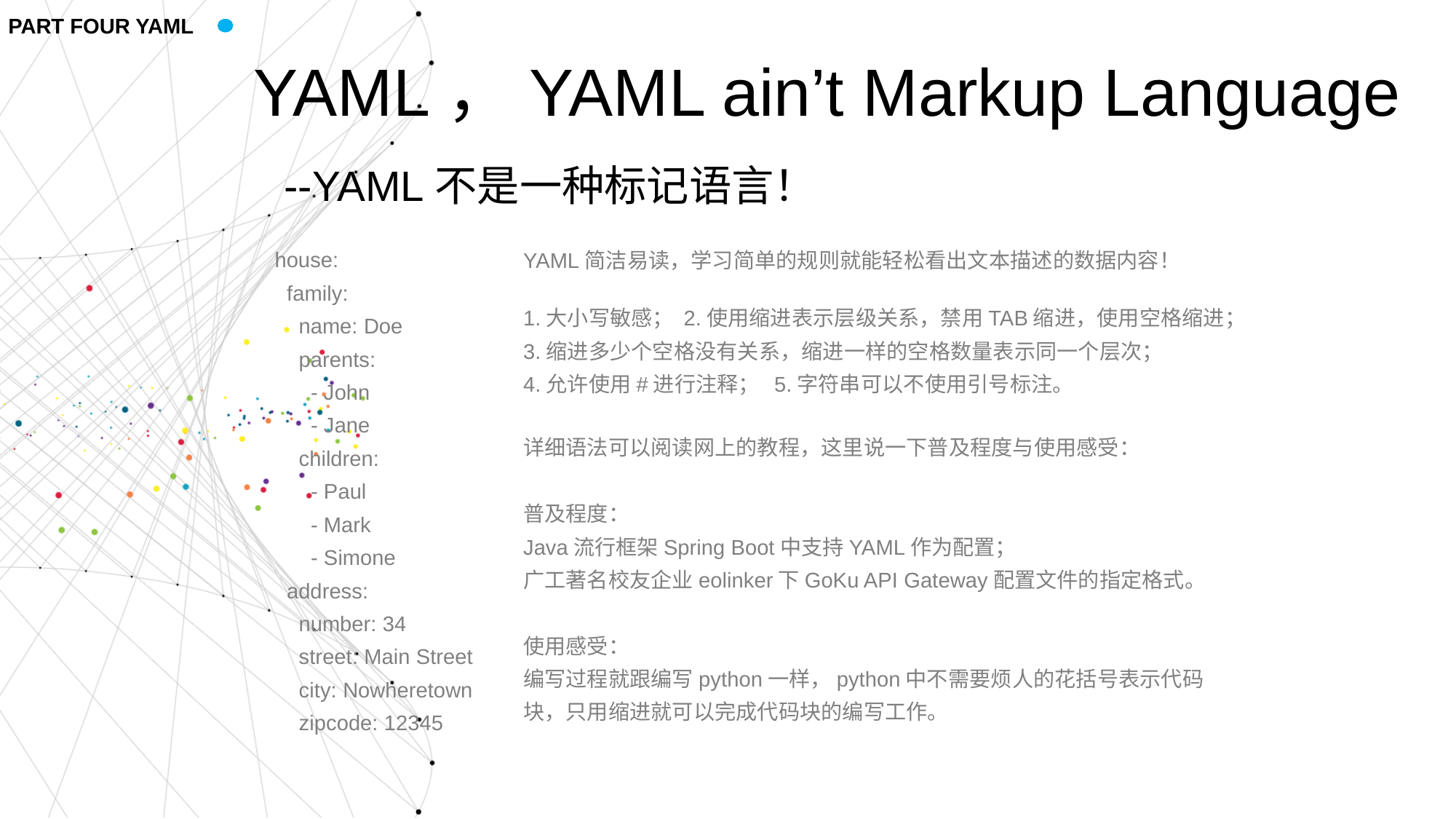

PART FOUR YAML

YAML，YAML ain’t Markup Language
 --YAML不是一种标记语言！
house:
  family:
    name: Doe
    parents:
      - John
      - Jane
    children:
      - Paul
      - Mark
      - Simone
  address:
    number: 34
    street: Main Street
    city: Nowheretown
    zipcode: 12345
YAML简洁易读，学习简单的规则就能轻松看出文本描述的数据内容！
1.大小写敏感； 2.使用缩进表示层级关系，禁用TAB缩进，使用空格缩进；
3.缩进多少个空格没有关系，缩进一样的空格数量表示同一个层次；
4.允许使用#进行注释；  5.字符串可以不使用引号标注。
详细语法可以阅读网上的教程，这里说一下普及程度与使用感受：

普及程度：
Java流行框架Spring Boot中支持YAML作为配置；
广工著名校友企业eolinker下GoKu API Gateway配置文件的指定格式。

使用感受：
编写过程就跟编写python一样，python中不需要烦人的花括号表示代码块，只用缩进就可以完成代码块的编写工作。